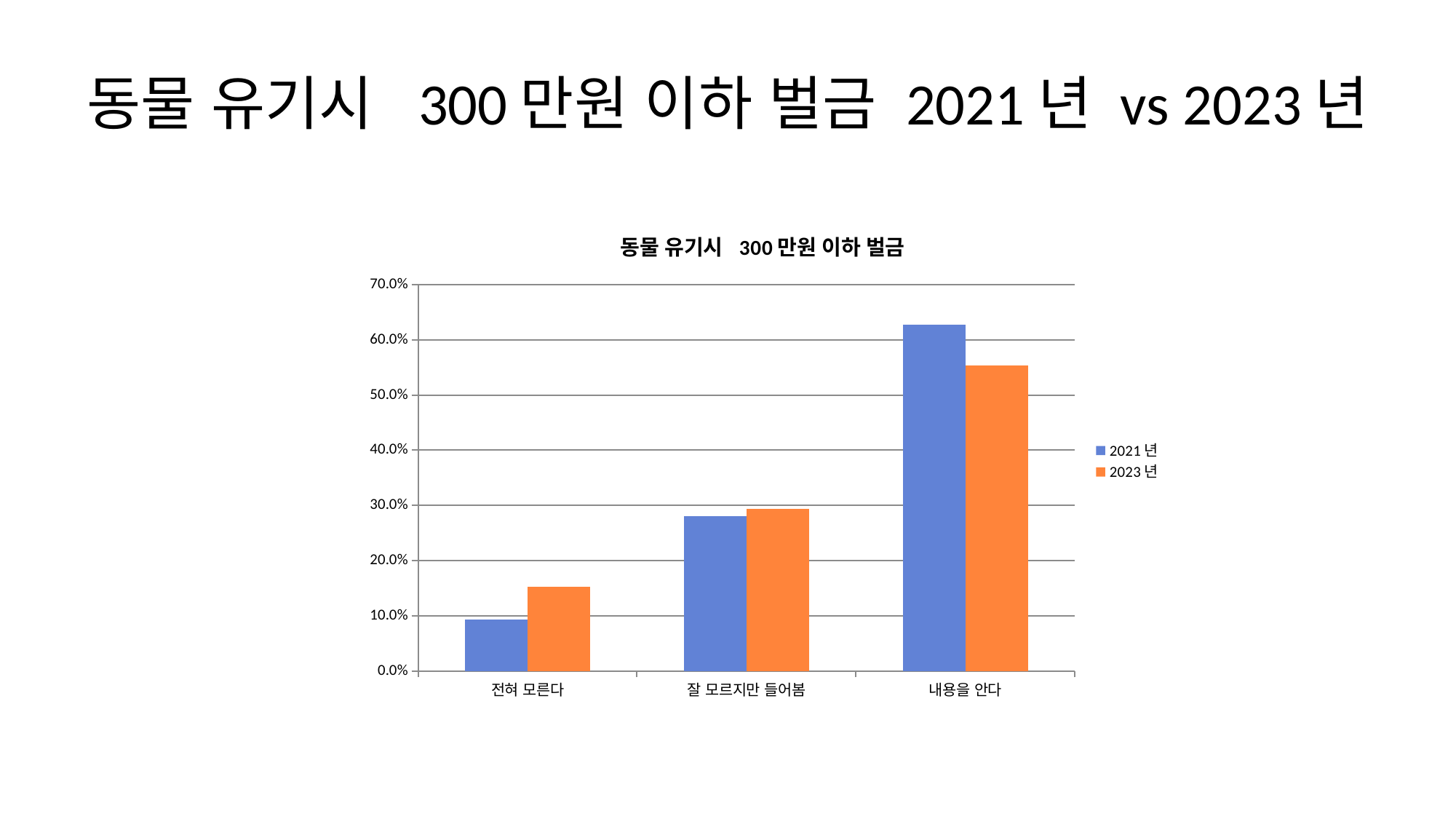

# 동물 유기시  300만원 이하 벌금 2021년 vs 2023년

### Chart: 동물 유기시  300만원 이하 벌금

| Category | 2021년 | 2023년 |
|---|---|---|
| 전혀 모른다 | 0.093 | 0.153 |
| 잘 모르지만 들어봄 | 0.28 | 0.294 |
| 내용을 안다 | 0.627 | 0.553 |